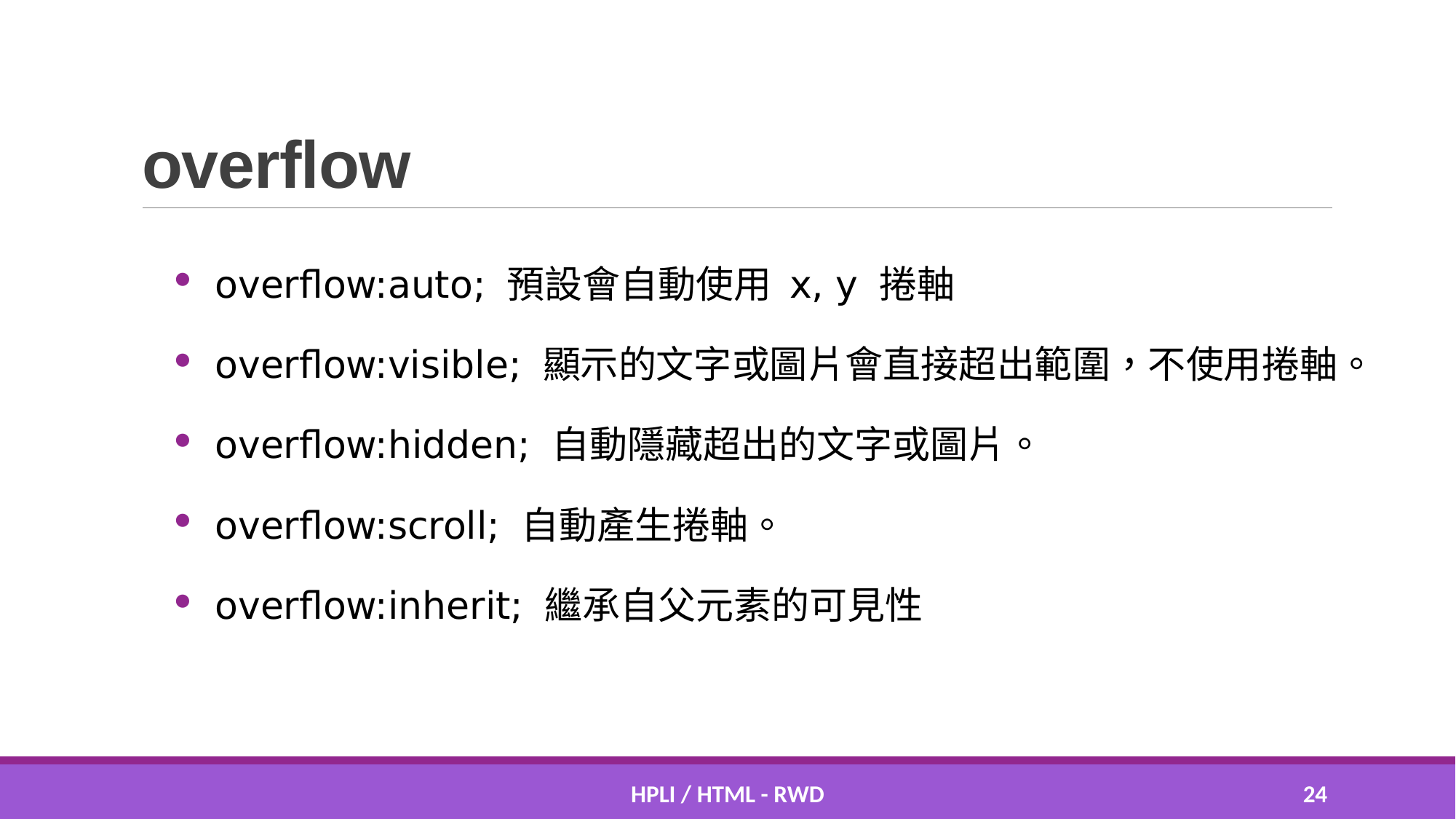

# overflow
overflow:auto; 預設會自動使用 x, y 捲軸
overflow:visible; 顯示的文字或圖片會直接超出範圍，不使用捲軸。
overflow:hidden; 自動隱藏超出的文字或圖片。
overflow:scroll; 自動產生捲軸。
overflow:inherit; 繼承自父元素的可見性

HPLI / HTML - RWD
24